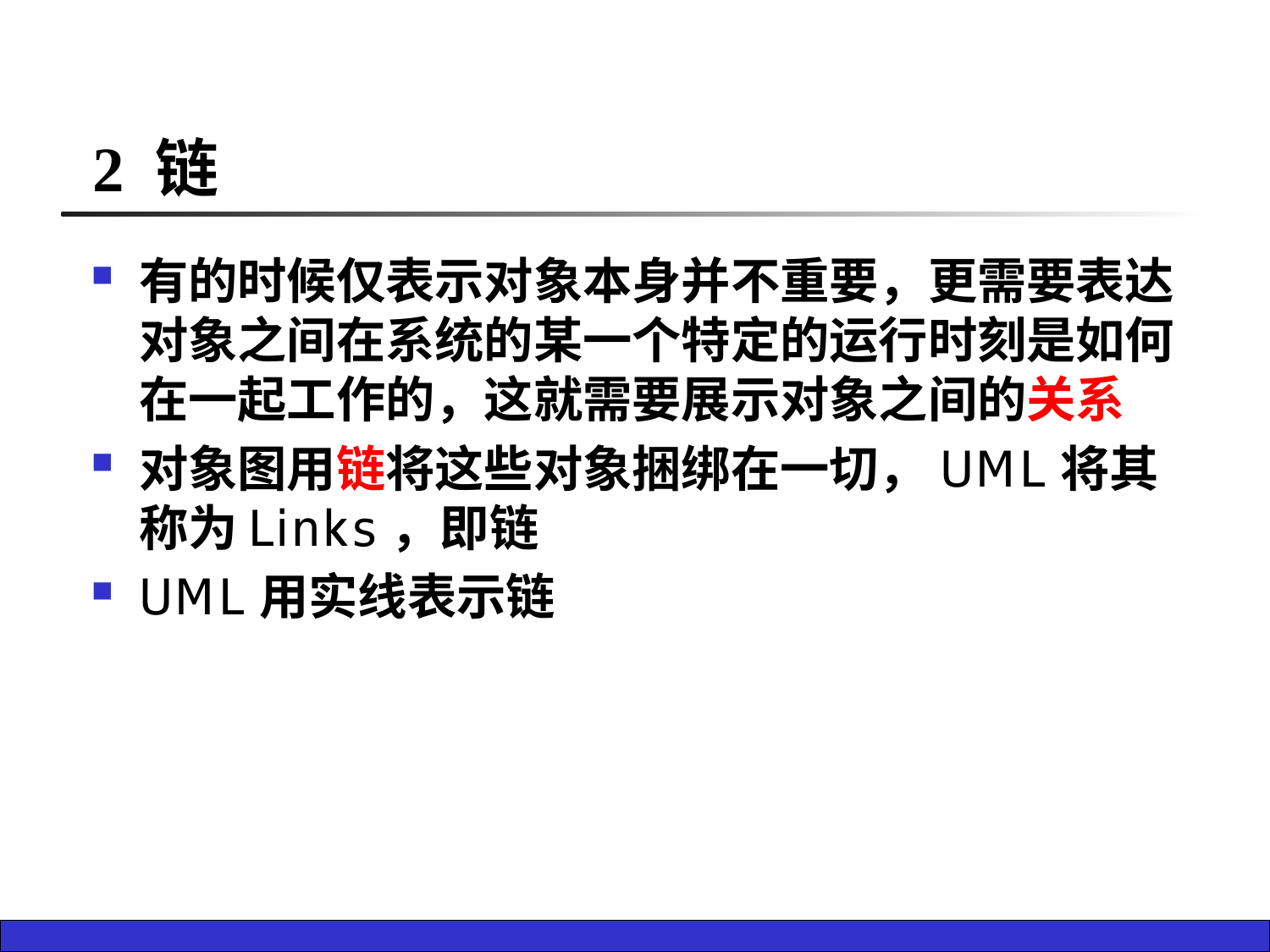

2 链
有的时候仅表示对象本身并不重要，更需要表达对象之间在系统的某一个特定的运行时刻是如何在一起工作的，这就需要展示对象之间的关系
对象图用链将这些对象捆绑在一切，UML将其称为Links，即链
UML用实线表示链